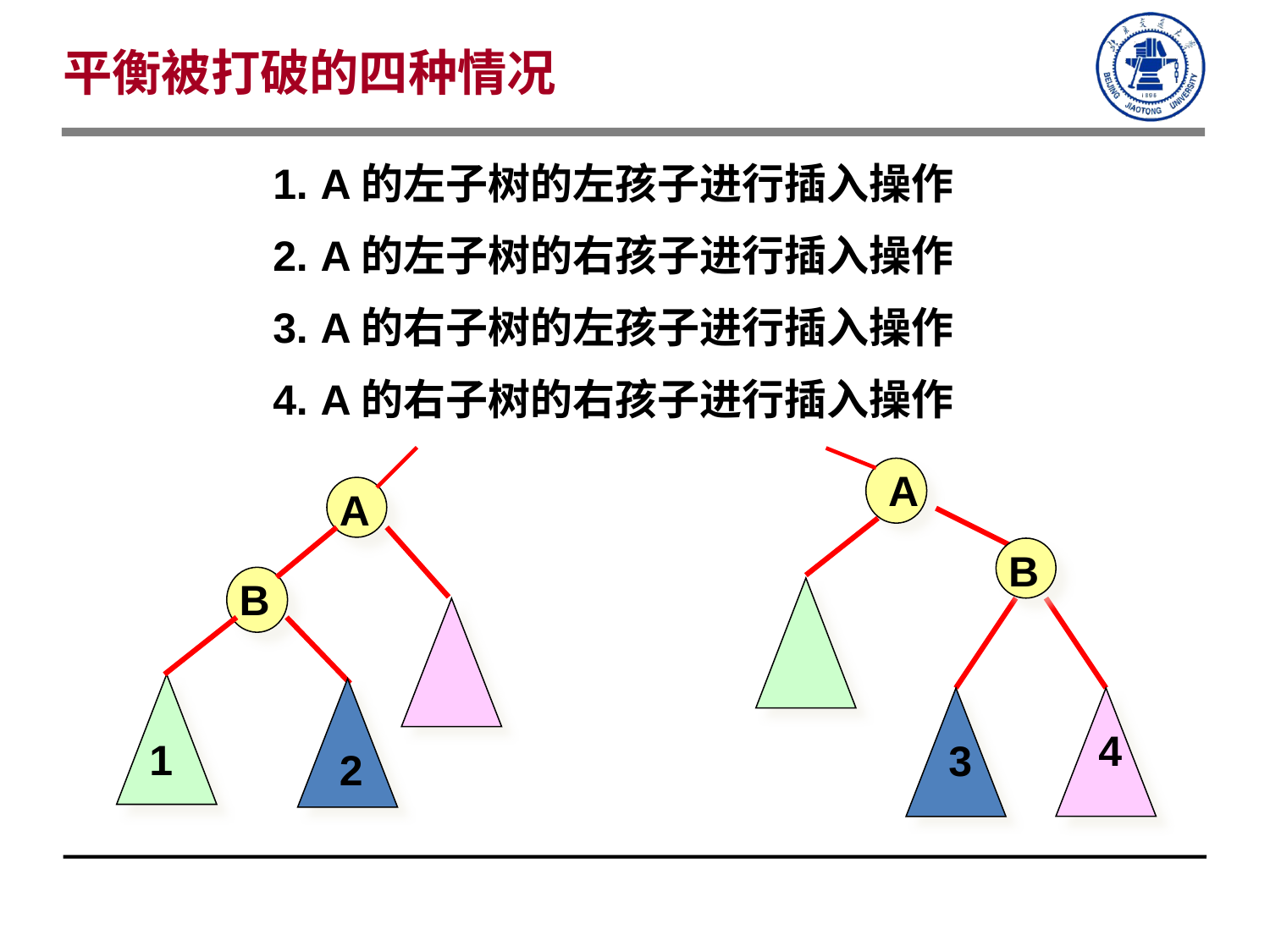

# 平衡被打破的四种情况
A的左子树的左孩子进行插入操作
A的左子树的右孩子进行插入操作
A的右子树的左孩子进行插入操作
A的右子树的右孩子进行插入操作

A

B

1
2

A

B

4
3